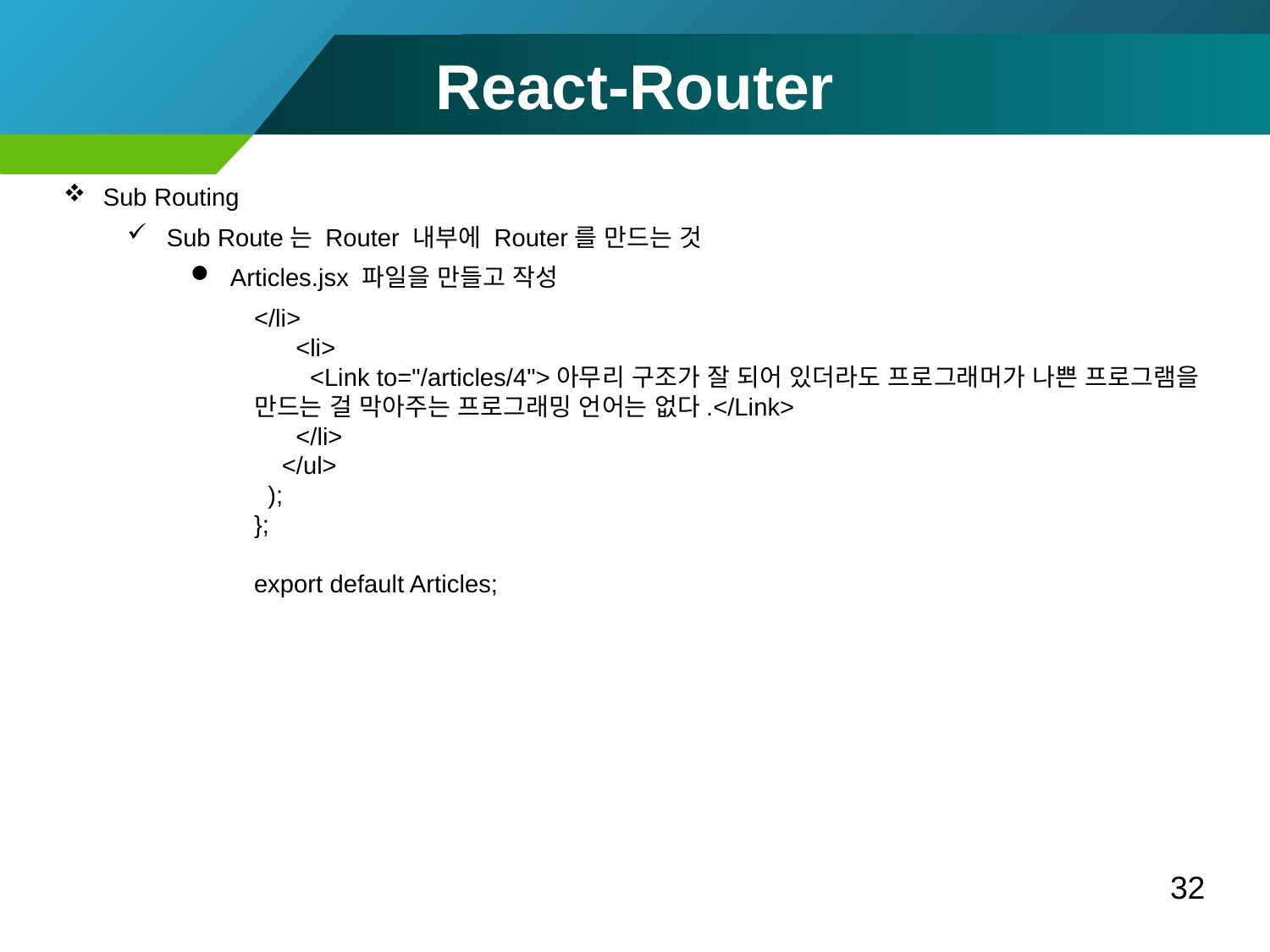

React-Router
Sub Routing
Sub Route는 Router 내부에 Router를 만드는 것
Articles.jsx 파일을 만들고 작성
</li>
      <li>
        <Link to="/articles/4">아무리 구조가 잘 되어 있더라도 프로그래머가 나쁜 프로그램을 만드는 걸 막아주는 프로그래밍 언어는 없다.</Link>
      </li>
    </ul>
  );
};

export default Articles;
32